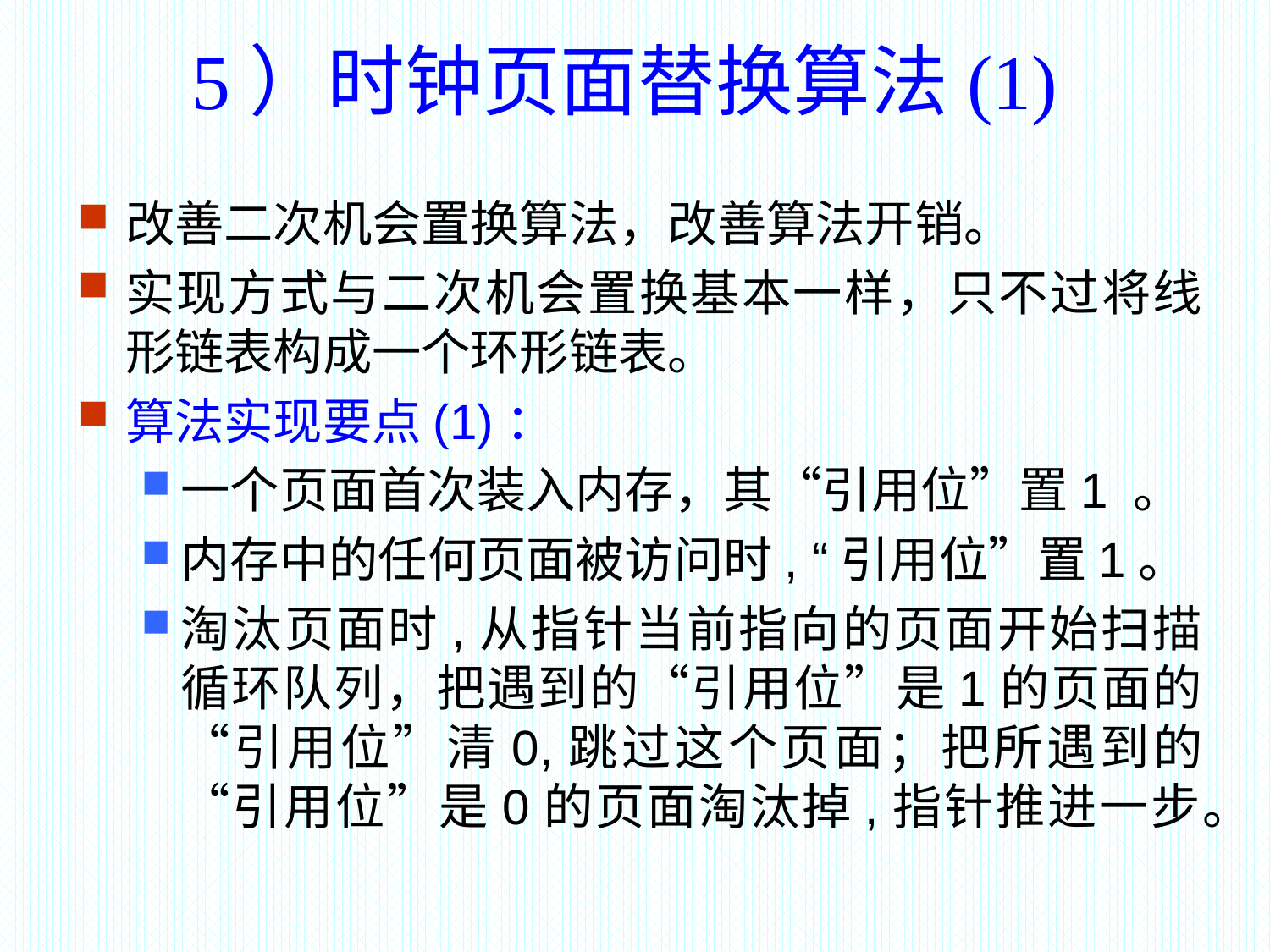

5）时钟页面替换算法(1)
改善二次机会置换算法，改善算法开销。
实现方式与二次机会置换基本一样，只不过将线形链表构成一个环形链表。
算法实现要点(1)：
一个页面首次装入内存，其“引用位”置1 。
内存中的任何页面被访问时, “引用位”置1。
淘汰页面时,从指针当前指向的页面开始扫描循环队列，把遇到的“引用位”是1的页面的“引用位”清0,跳过这个页面；把所遇到的“引用位”是0的页面淘汰掉,指针推进一步。